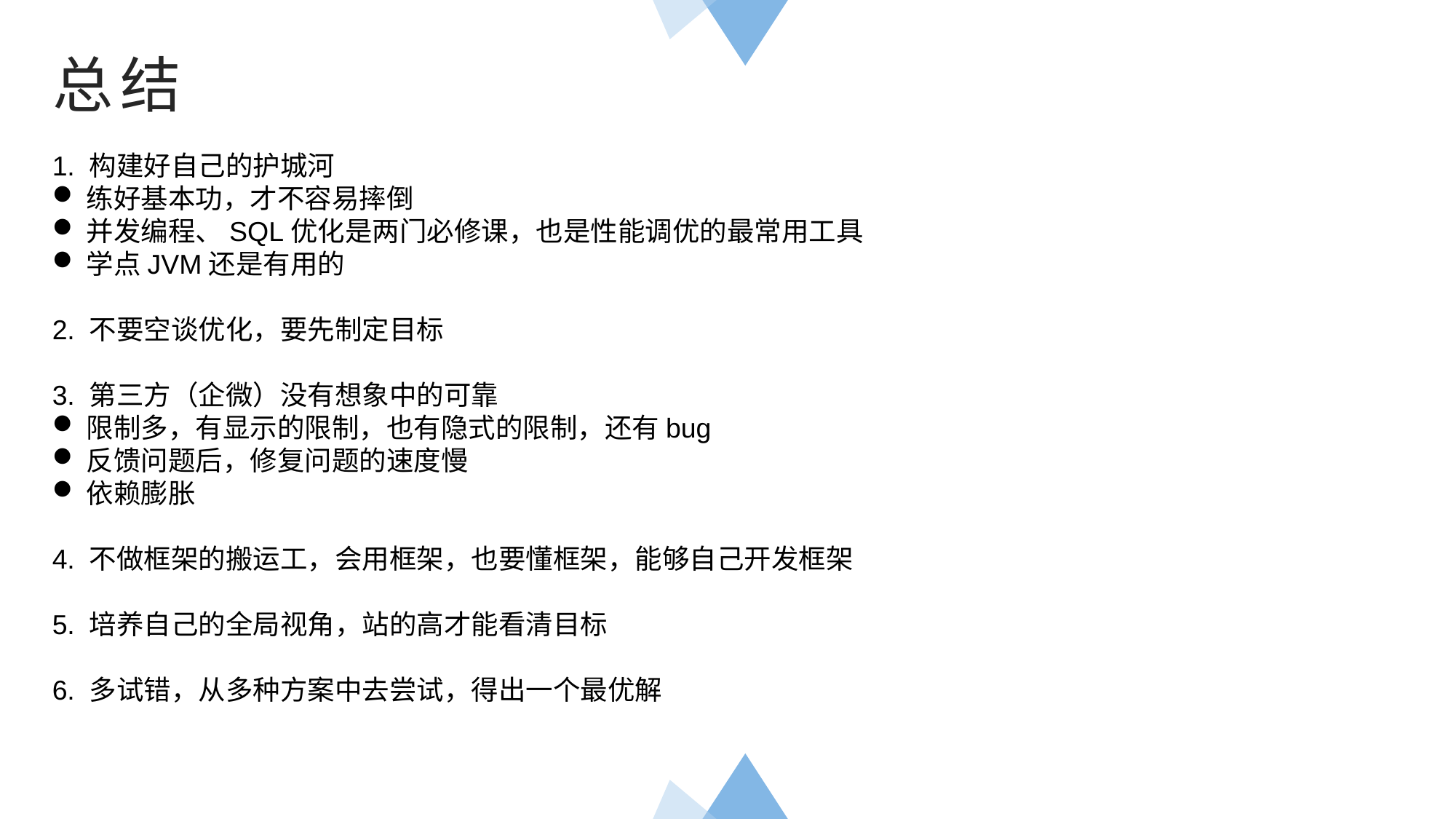

总结
1. 构建好自己的护城河
练好基本功，才不容易摔倒
并发编程、SQL优化是两门必修课，也是性能调优的最常用工具
学点JVM还是有用的

2. 不要空谈优化，要先制定目标

3. 第三方（企微）没有想象中的可靠
限制多，有显示的限制，也有隐式的限制，还有bug
反馈问题后，修复问题的速度慢
依赖膨胀

4. 不做框架的搬运工，会用框架，也要懂框架，能够自己开发框架

5. 培养自己的全局视角，站的高才能看清目标

6. 多试错，从多种方案中去尝试，得出一个最优解
45